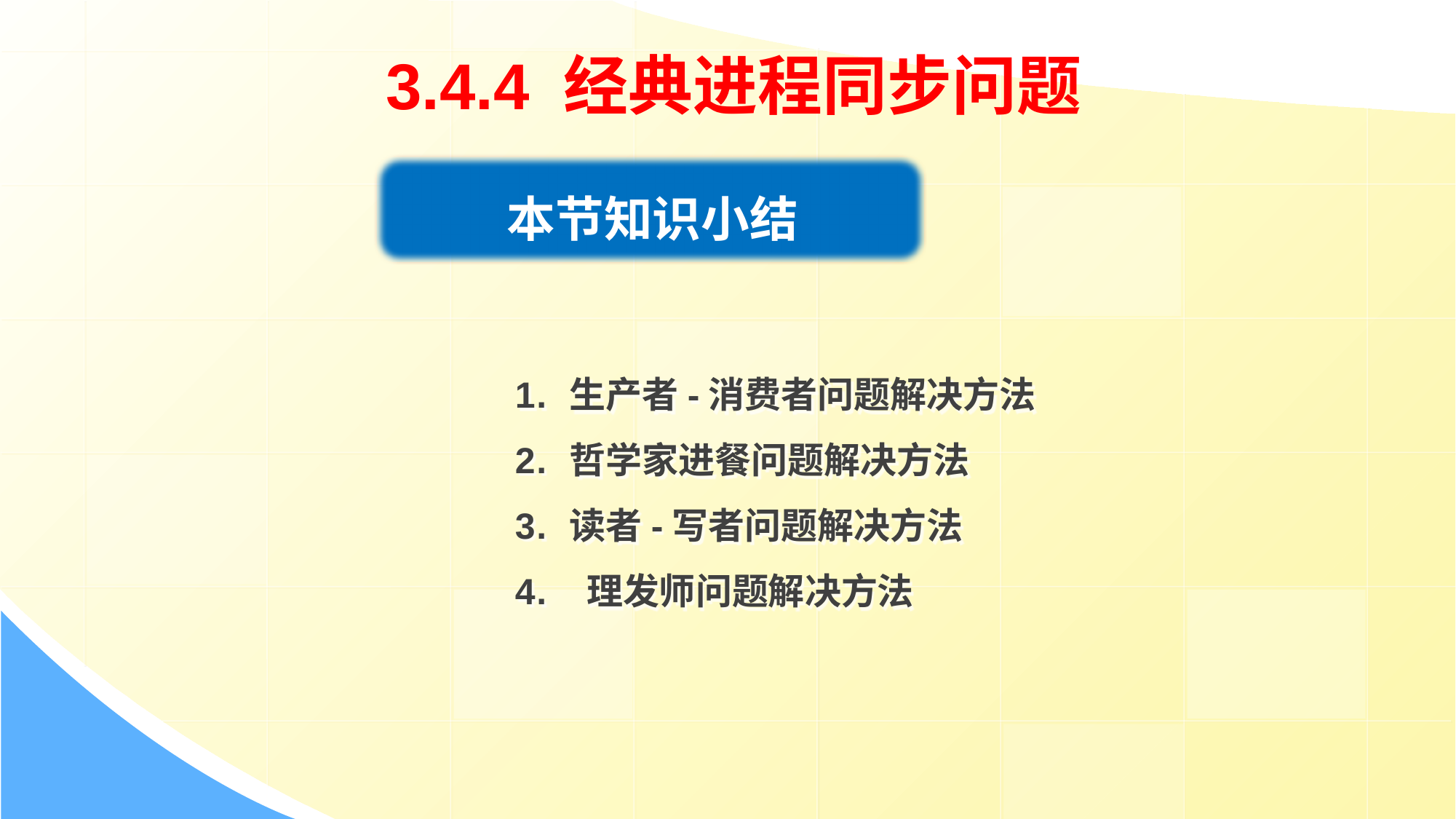

3.4.4 经典进程同步问题

本节知识小结
生产者-消费者问题解决方法
哲学家进餐问题解决方法
读者-写者问题解决方法
 理发师问题解决方法